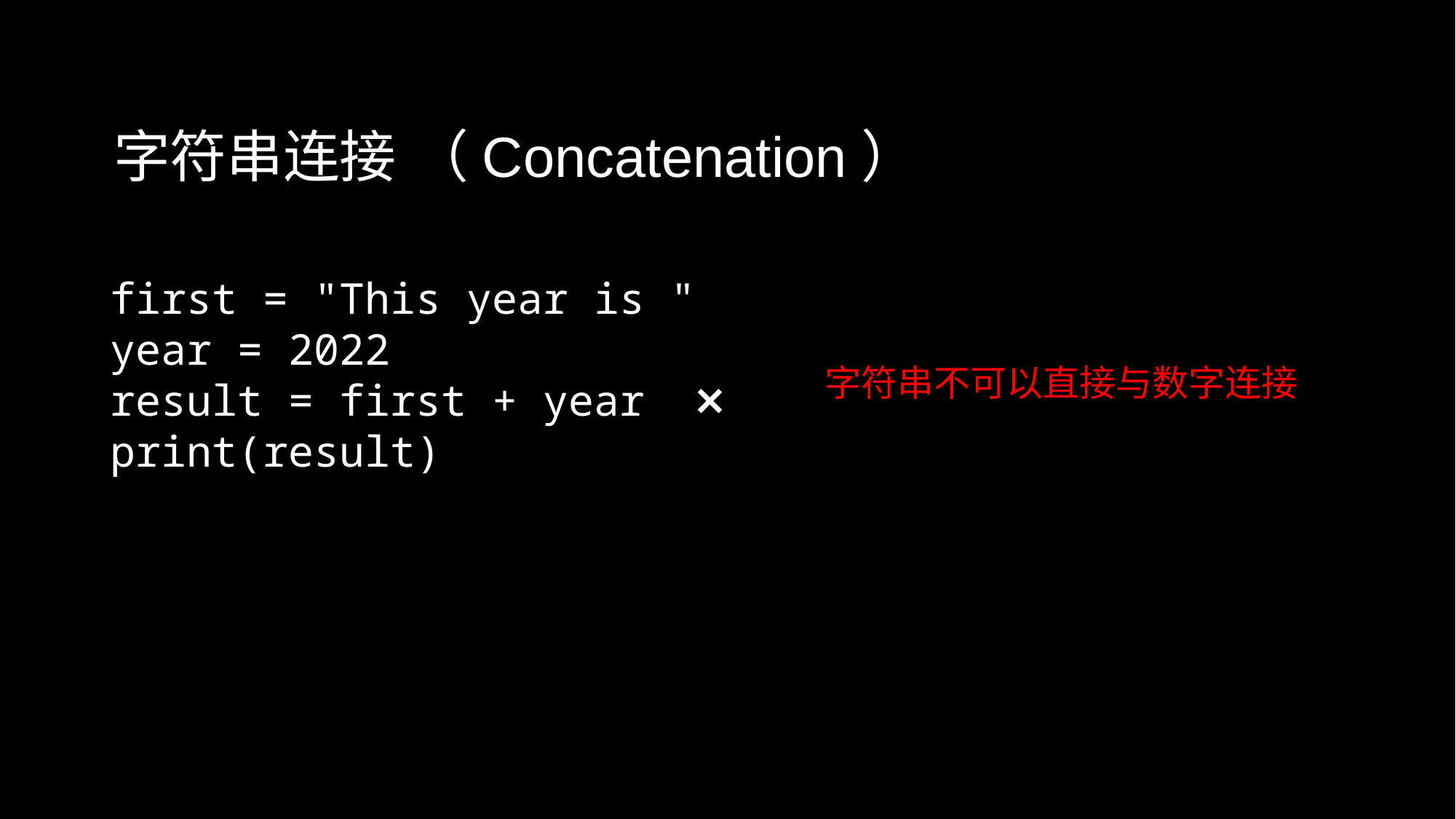

字符串连接 （Concatenation）
first = "This year is "
year = 2022
result = first + year  ❌
print(result)
字符串不可以直接与数字连接